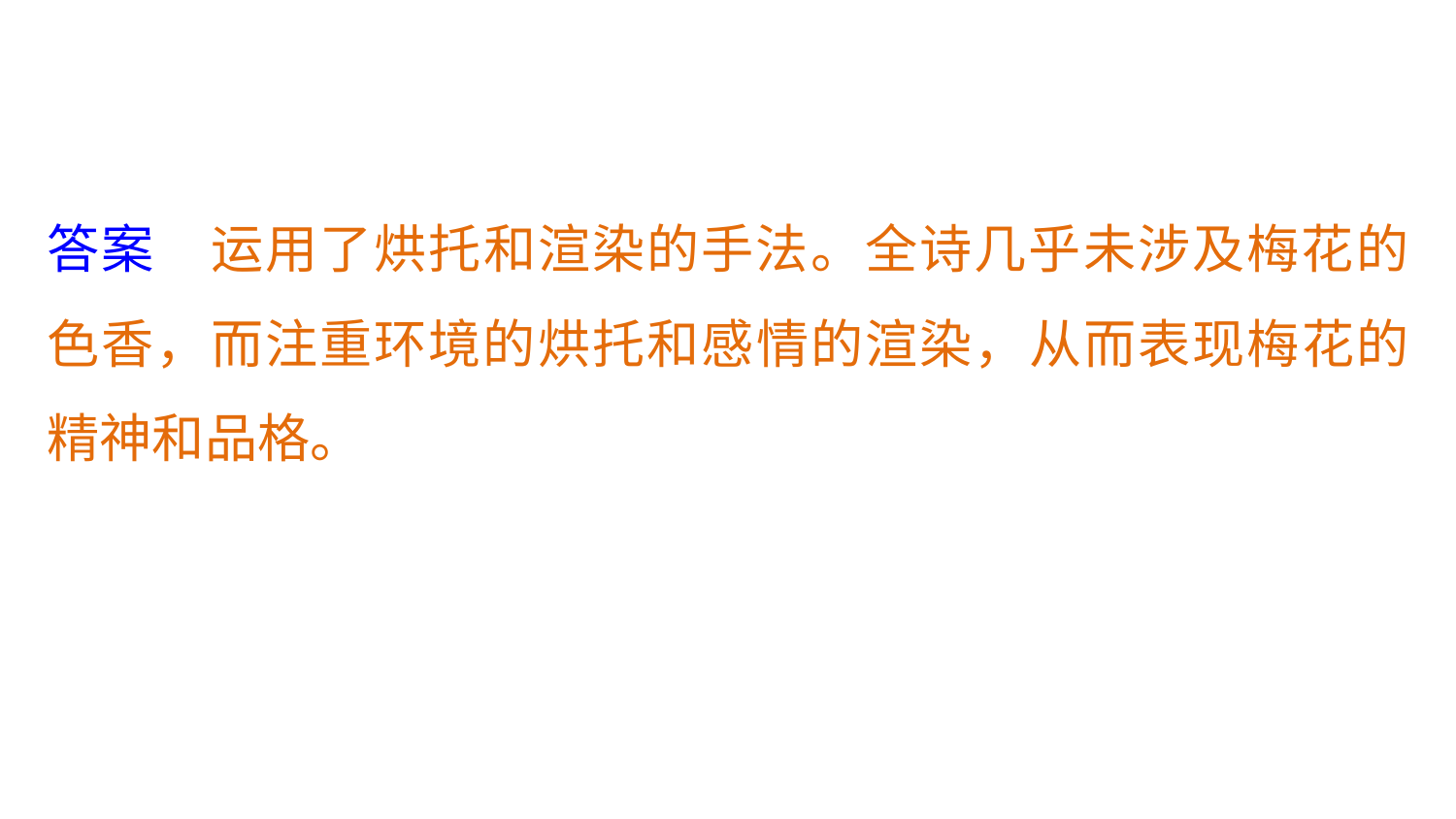

答案　运用了烘托和渲染的手法。全诗几乎未涉及梅花的色香，而注重环境的烘托和感情的渲染，从而表现梅花的精神和品格。